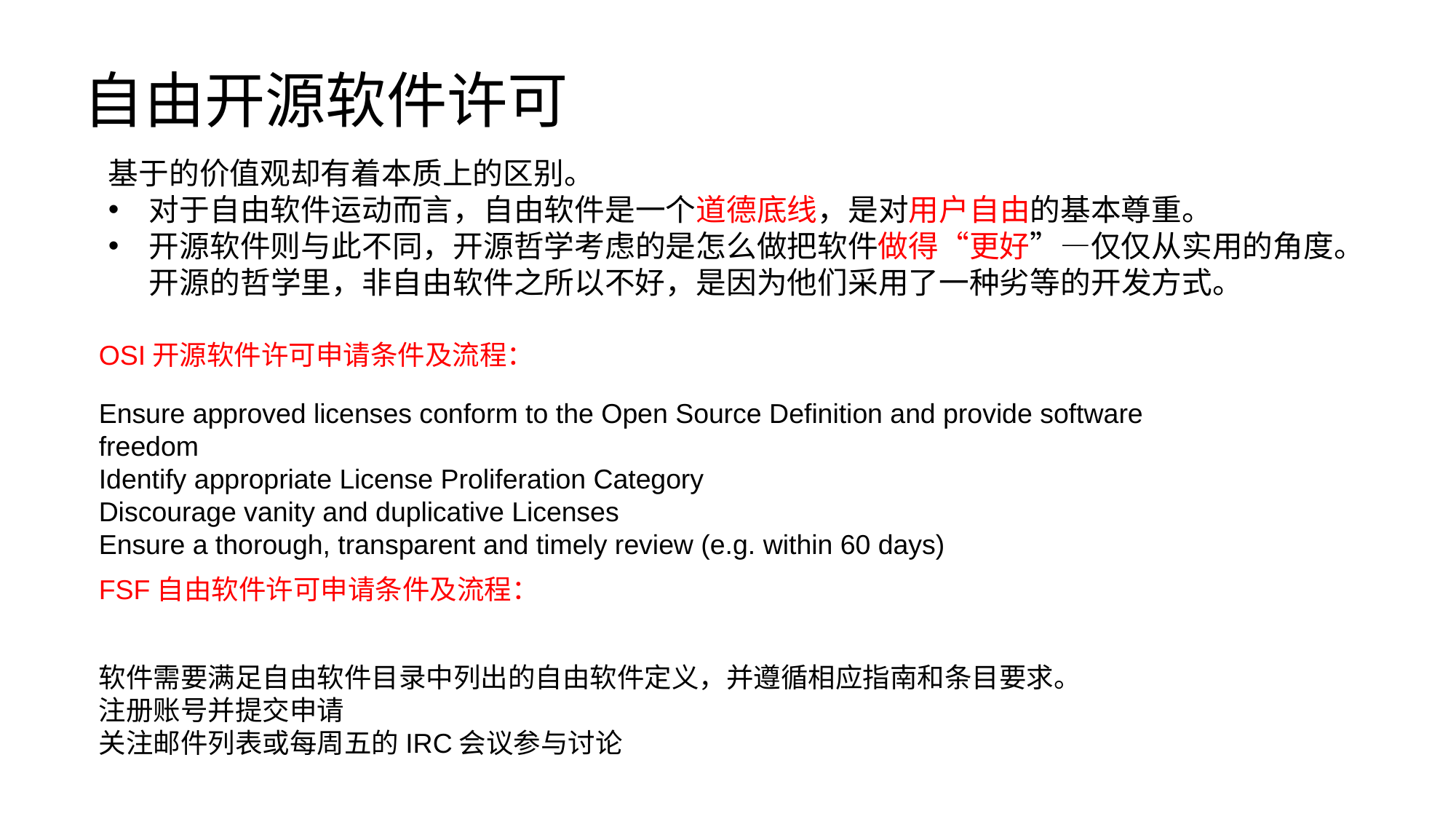

# 自由开源软件许可
基于的价值观却有着本质上的区别。
对于自由软件运动而言，自由软件是一个道德底线，是对用户自由的基本尊重。
开源软件则与此不同，开源哲学考虑的是怎么做把软件做得“更好”—仅仅从实用的角度。
     开源的哲学里，非自由软件之所以不好，是因为他们采用了一种劣等的开发方式。
OSI开源软件许可申请条件及流程：
Ensure approved licenses conform to the Open Source Definition and provide software freedom
Identify appropriate License Proliferation Category
Discourage vanity and duplicative Licenses
Ensure a thorough, transparent and timely review (e.g. within 60 days)
FSF自由软件许可申请条件及流程：
软件需要满足自由软件目录中列出的自由软件定义，并遵循相应指南和条目要求。
注册账号并提交申请
关注邮件列表或每周五的IRC会议参与讨论